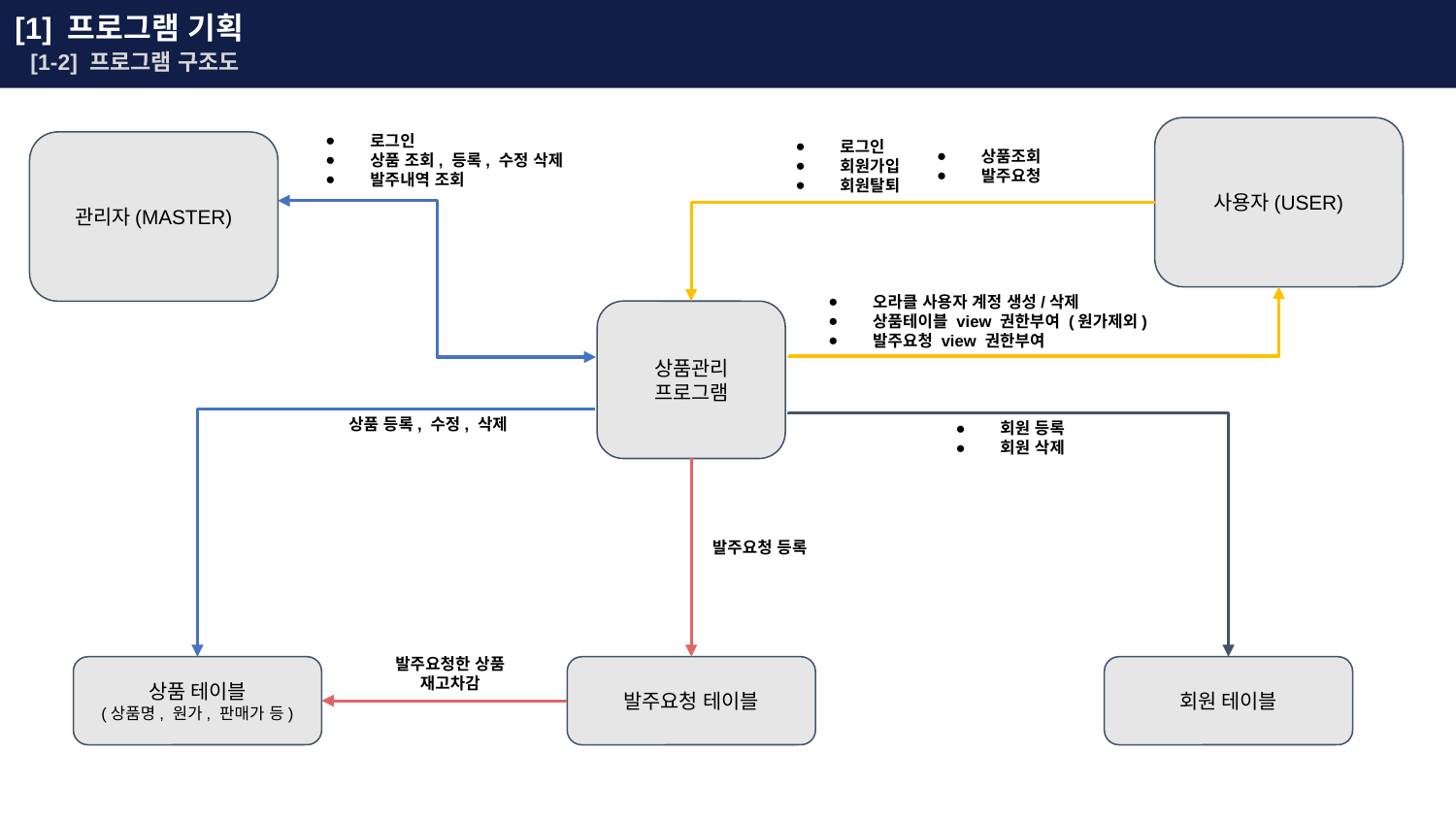

[1] 프로그램 기획

[1-2] 프로그램 구조도
로그인
상품 조회, 등록, 수정 삭제
발주내역 조회
사용자(USER)
로그인
회원가입
회원탈퇴
관리자(MASTER)
상품조회
발주요청
오라클 사용자 계정 생성/삭제
상품테이블 view 권한부여 (원가제외)
발주요청 view 권한부여
상품관리 프로그램
상품 등록, 수정, 삭제
회원 등록
회원 삭제
발주요청 등록
발주요청한 상품 재고차감
상품 테이블
(상품명, 원가, 판매가 등)
발주요청 테이블
회원 테이블